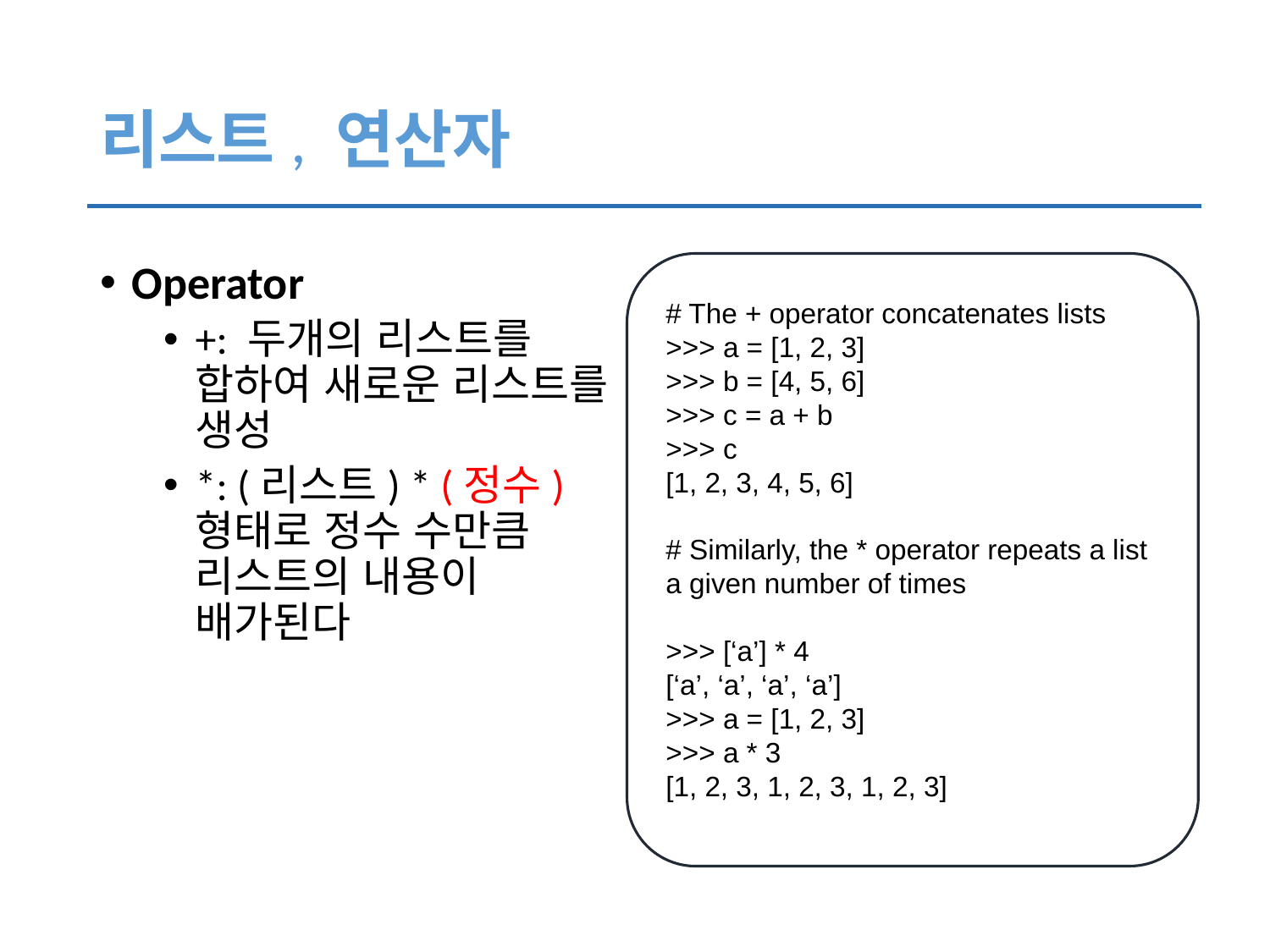

# 리스트, 연산자
Operator
+: 두개의 리스트를 합하여 새로운 리스트를 생성
*: (리스트) * (정수) 형태로 정수 수만큼 리스트의 내용이 배가된다

# The + operator concatenates lists
>>> a = [1, 2, 3]
>>> b = [4, 5, 6]
>>> c = a + b
>>> c
[1, 2, 3, 4, 5, 6]

# Similarly, the * operator repeats a list a given number of times

>>> [‘a’] * 4
[‘a’, ‘a’, ‘a’, ‘a’]
>>> a = [1, 2, 3]
>>> a * 3
[1, 2, 3, 1, 2, 3, 1, 2, 3]